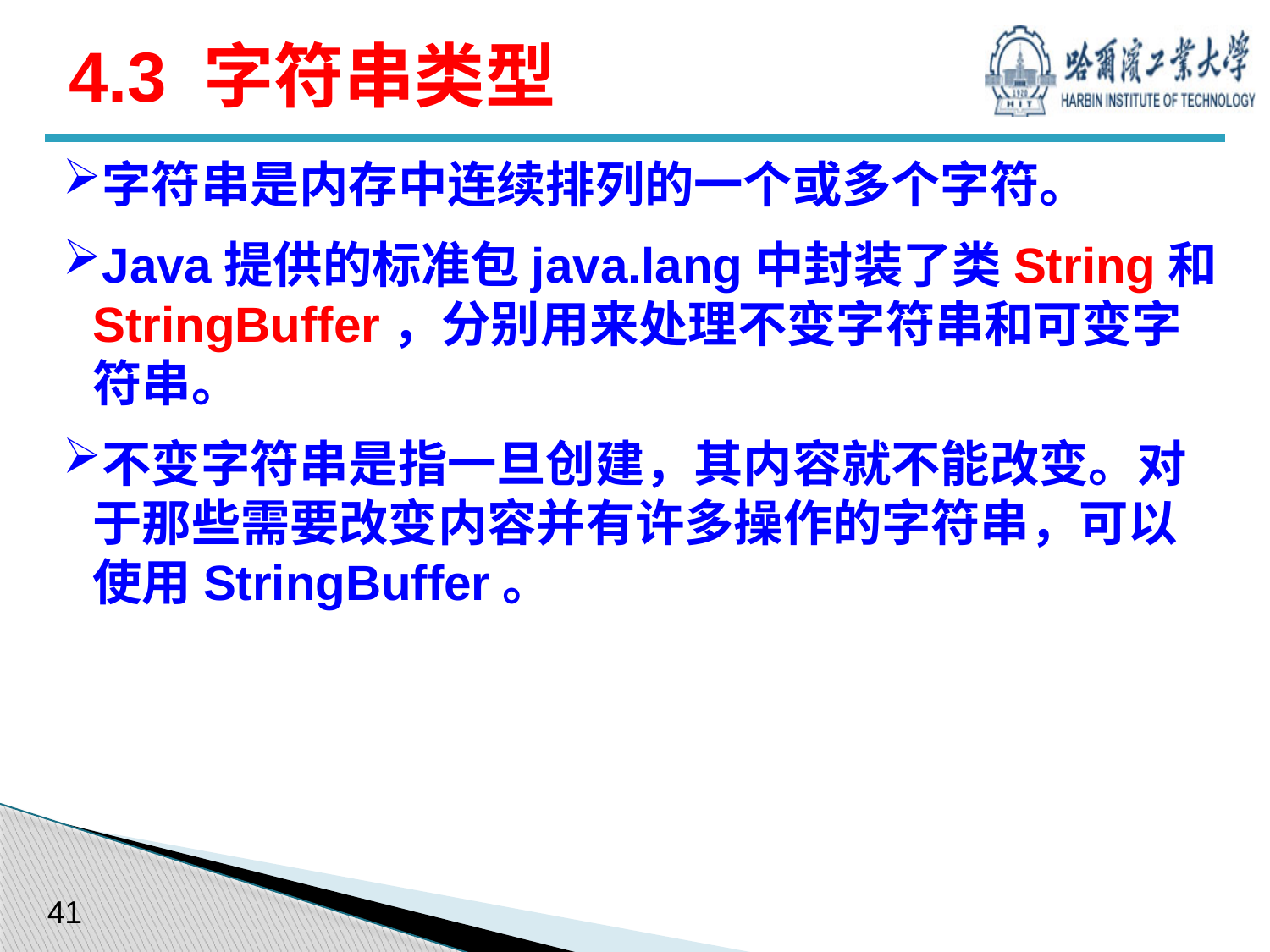

# 4.3 字符串类型
字符串是内存中连续排列的一个或多个字符。
Java提供的标准包java.lang中封装了类String和StringBuffer，分别用来处理不变字符串和可变字符串。
不变字符串是指一旦创建，其内容就不能改变。对于那些需要改变内容并有许多操作的字符串，可以使用StringBuffer。